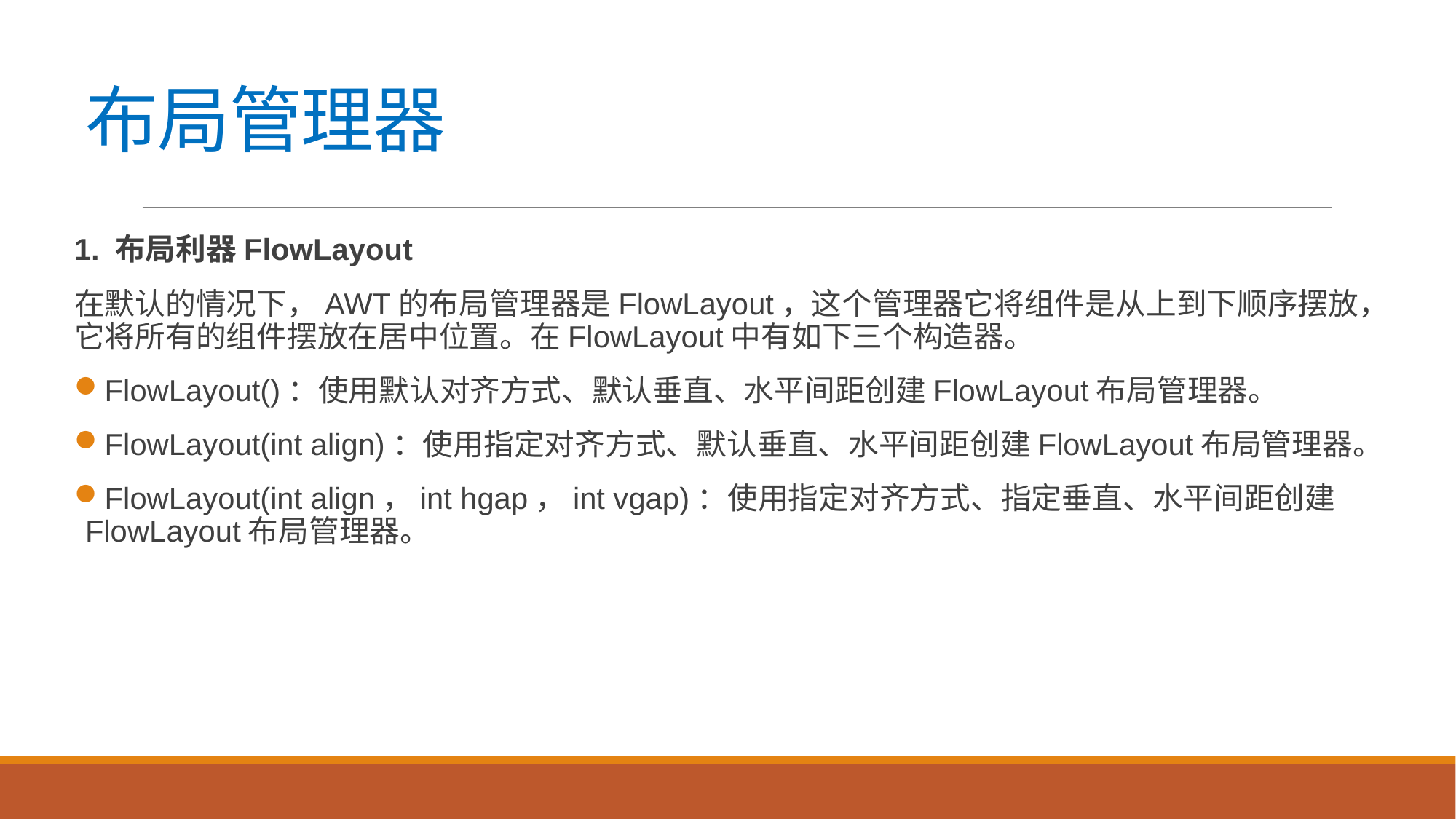

# 布局管理器
1. 布局利器FlowLayout
在默认的情况下，AWT的布局管理器是FlowLayout，这个管理器它将组件是从上到下顺序摆放，它将所有的组件摆放在居中位置。在FlowLayout中有如下三个构造器。
FlowLayout()：使用默认对齐方式、默认垂直、水平间距创建FlowLayout布局管理器。
FlowLayout(int align)：使用指定对齐方式、默认垂直、水平间距创建FlowLayout布局管理器。
FlowLayout(int align，int hgap，int vgap)：使用指定对齐方式、指定垂直、水平间距创建FlowLayout布局管理器。